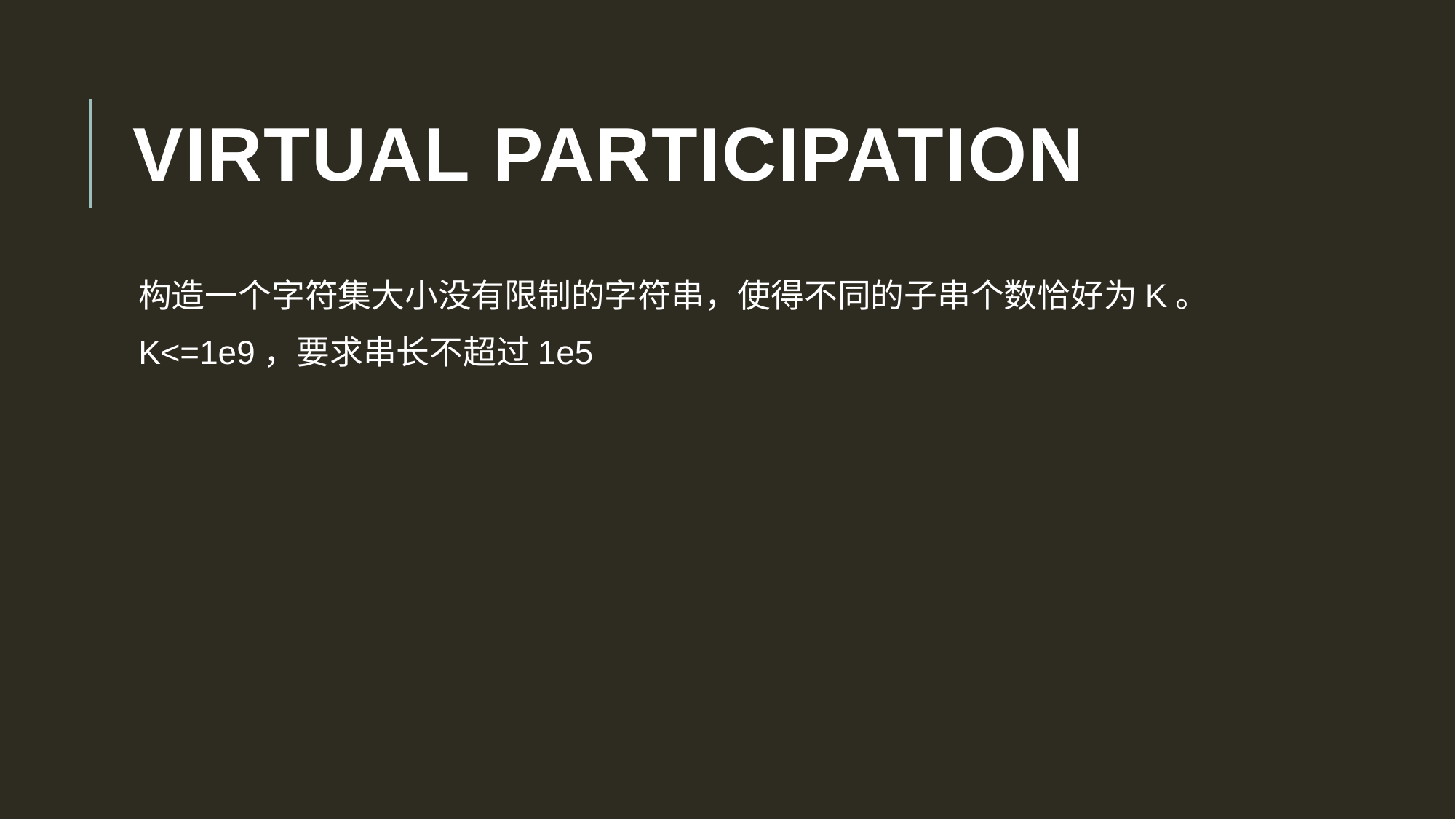

# Virtual Participation
构造一个字符集大小没有限制的字符串，使得不同的子串个数恰好为K。
K<=1e9，要求串长不超过1e5